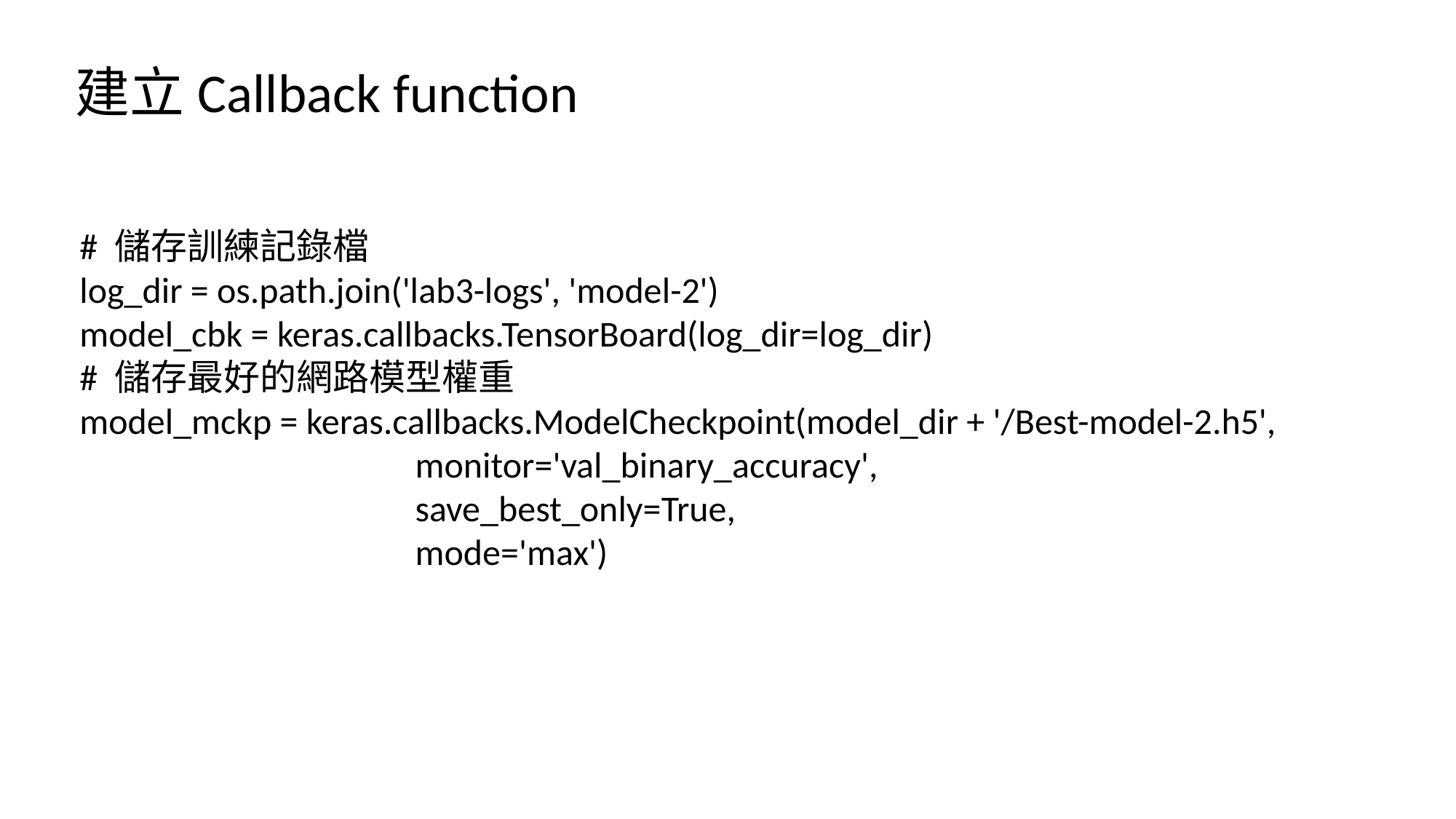

建立Callback function
# 儲存訓練記錄檔
log_dir = os.path.join('lab3-logs', 'model-2')
model_cbk = keras.callbacks.TensorBoard(log_dir=log_dir)
# 儲存最好的網路模型權重
model_mckp = keras.callbacks.ModelCheckpoint(model_dir + '/Best-model-2.h5',
                                         monitor='val_binary_accuracy',
                                         save_best_only=True,
                                         mode='max')